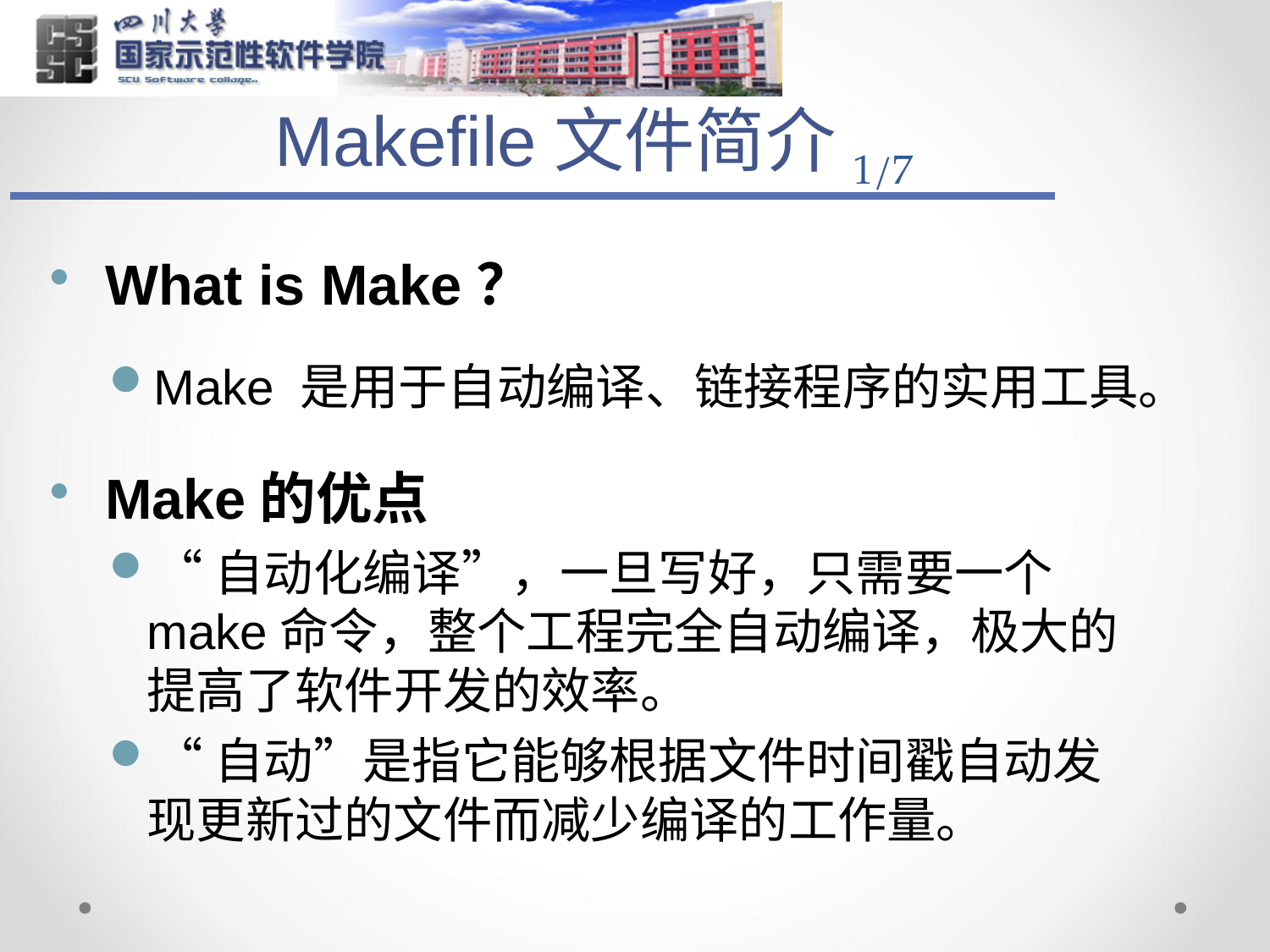

Makefile文件简介1/7
What is Make？
Make 是用于自动编译、链接程序的实用工具。
Make的优点
“自动化编译”，一旦写好，只需要一个make命令，整个工程完全自动编译，极大的提高了软件开发的效率。
“自动”是指它能够根据文件时间戳自动发现更新过的文件而减少编译的工作量。